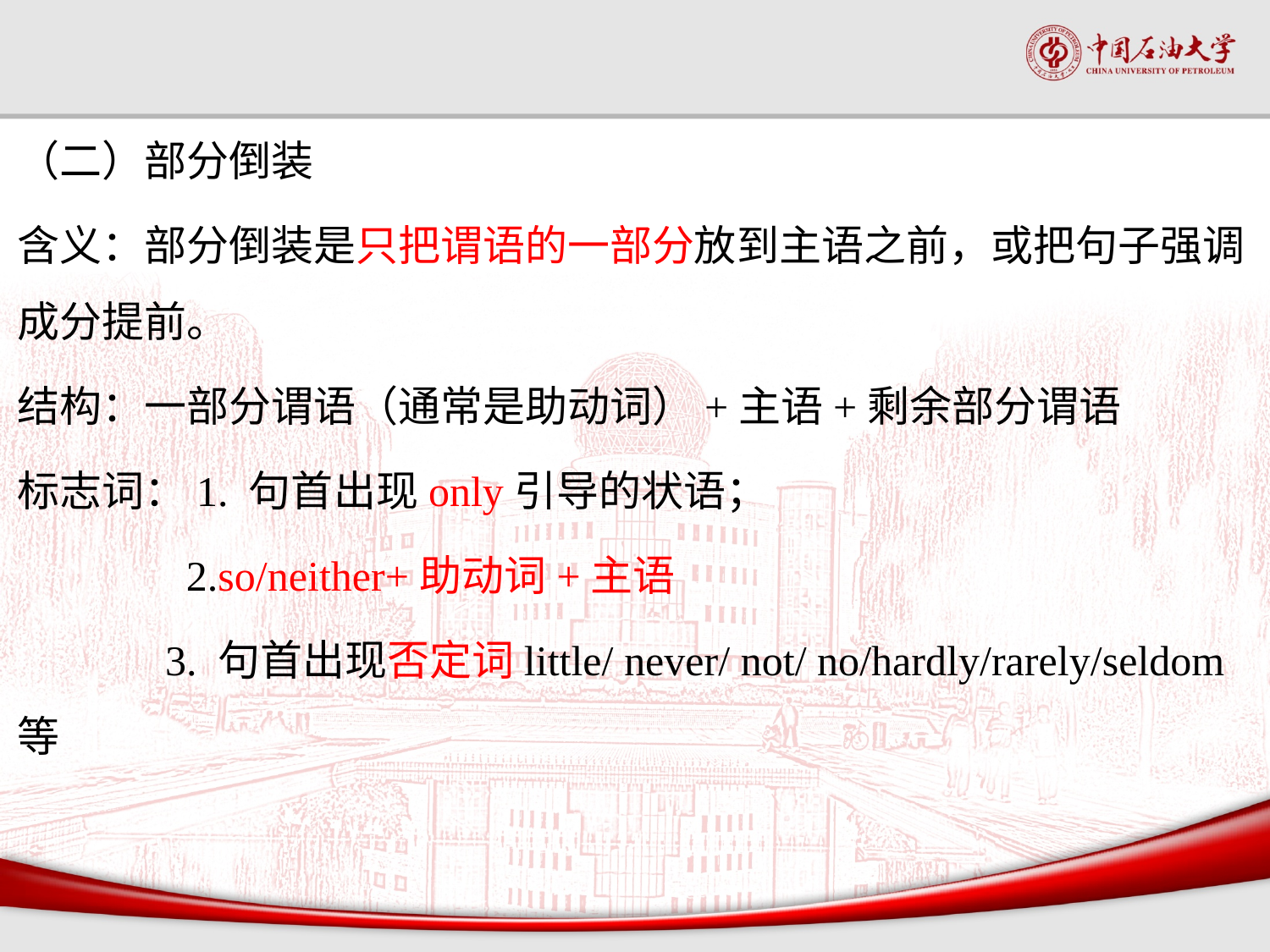

#
（二）部分倒装
含义：部分倒装是只把谓语的一部分放到主语之前，或把句子强调成分提前。
结构：一部分谓语（通常是助动词）+主语+剩余部分谓语
标志词：1. 句首出现only引导的状语；
                2.so/neither+助动词+主语
              3. 句首出现否定词little/ never/ not/ no/hardly/rarely/seldom等